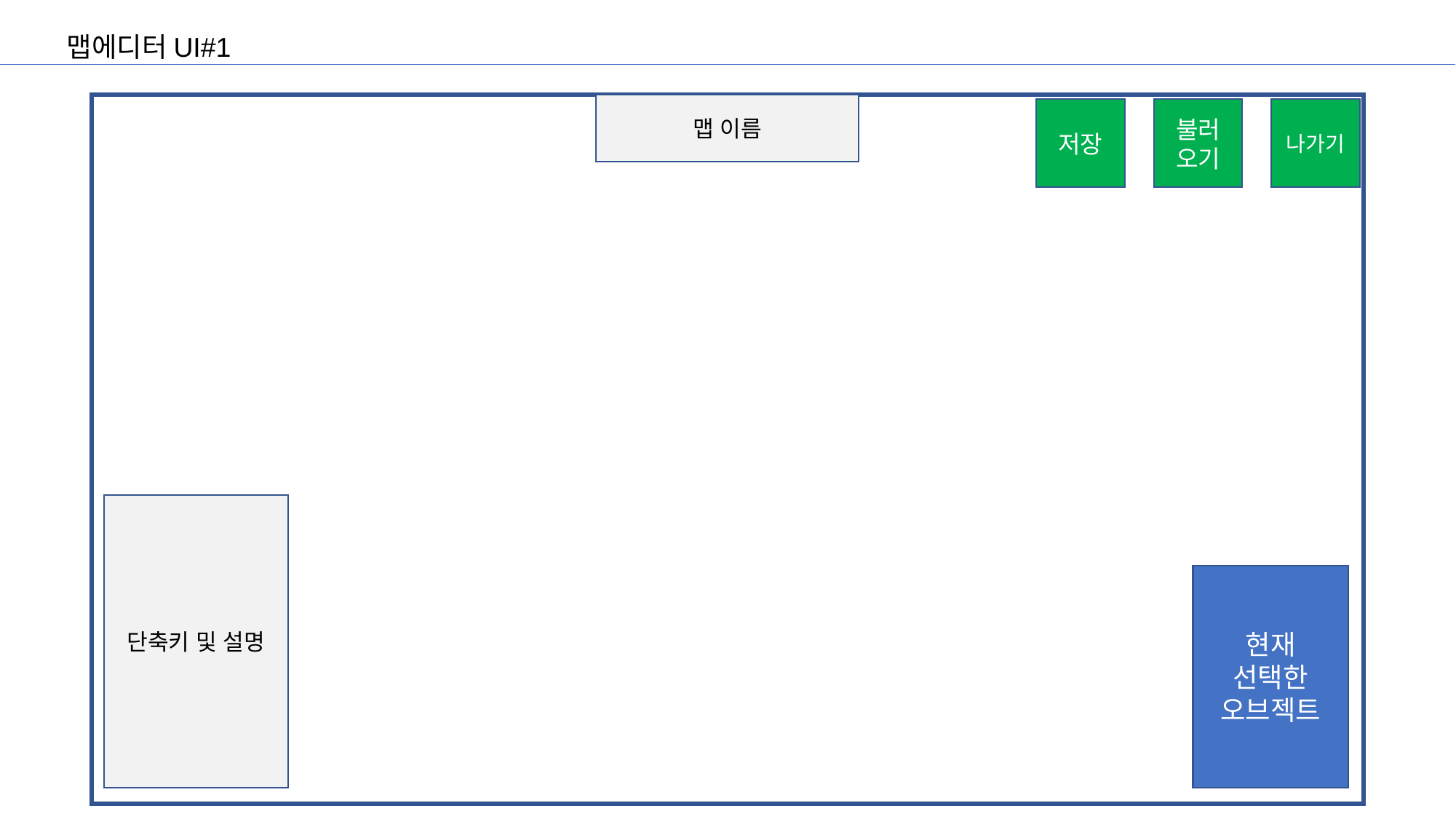

맵에디터UI#1

맵 이름
저장
불러
오기
나가기
단축키 및 설명
현재
선택한
오브젝트